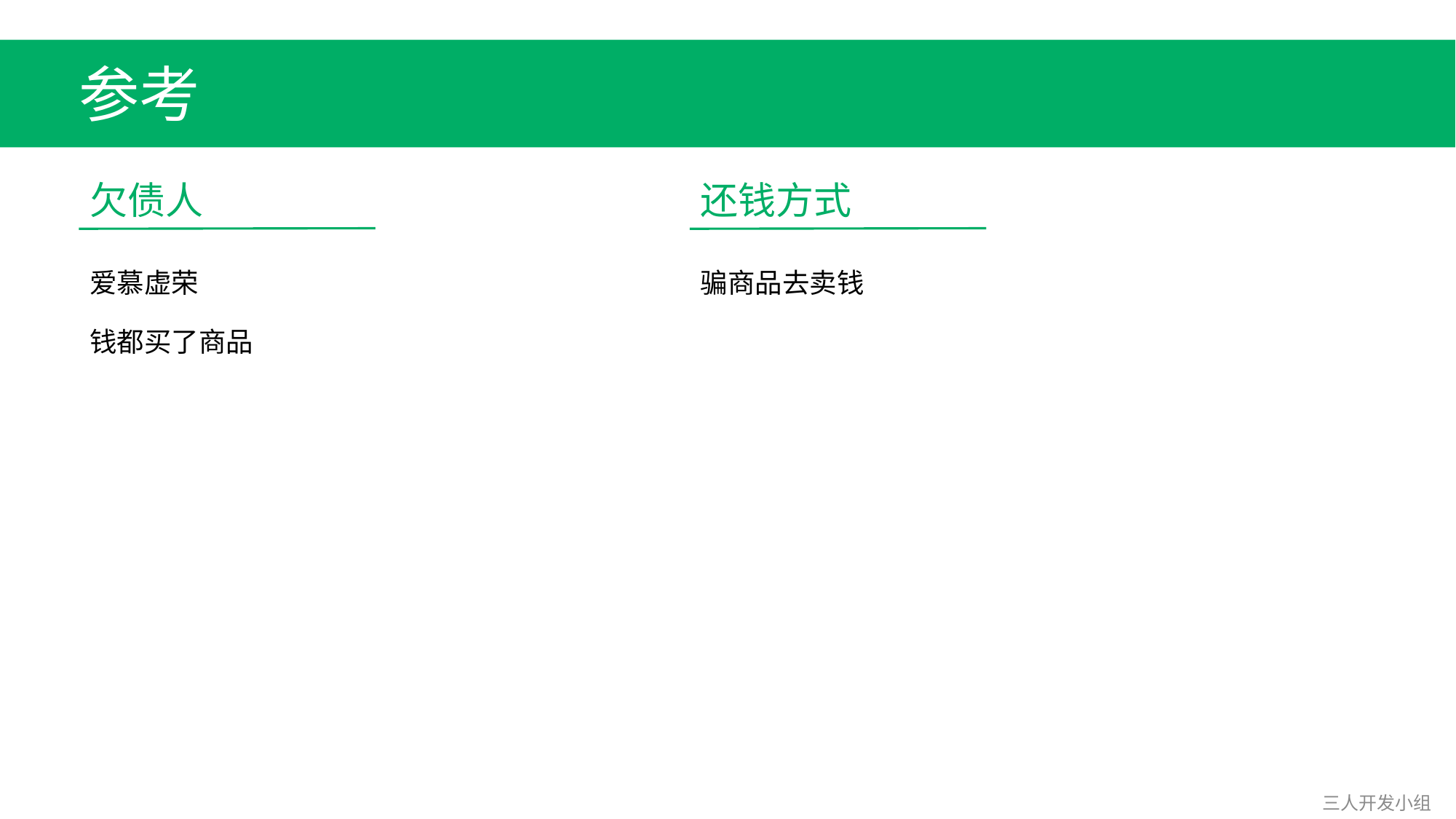

参考
欠债人
还钱方式
爱慕虚荣
骗商品去卖钱
钱都买了商品
三人开发小组